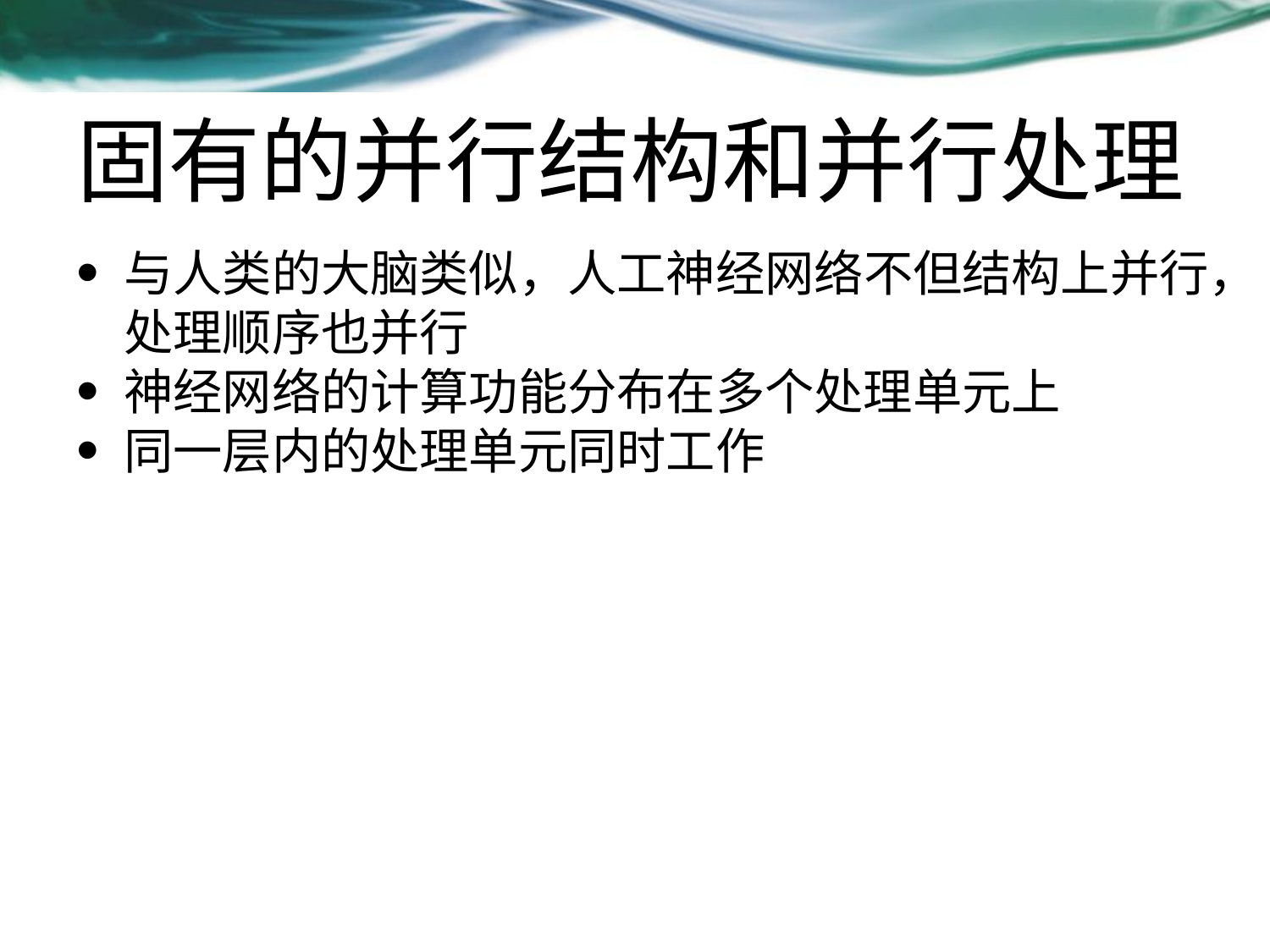

# 固有的并行结构和并行处理
与人类的大脑类似，人工神经网络不但结构上并行，处理顺序也并行
神经网络的计算功能分布在多个处理单元上
同一层内的处理单元同时工作